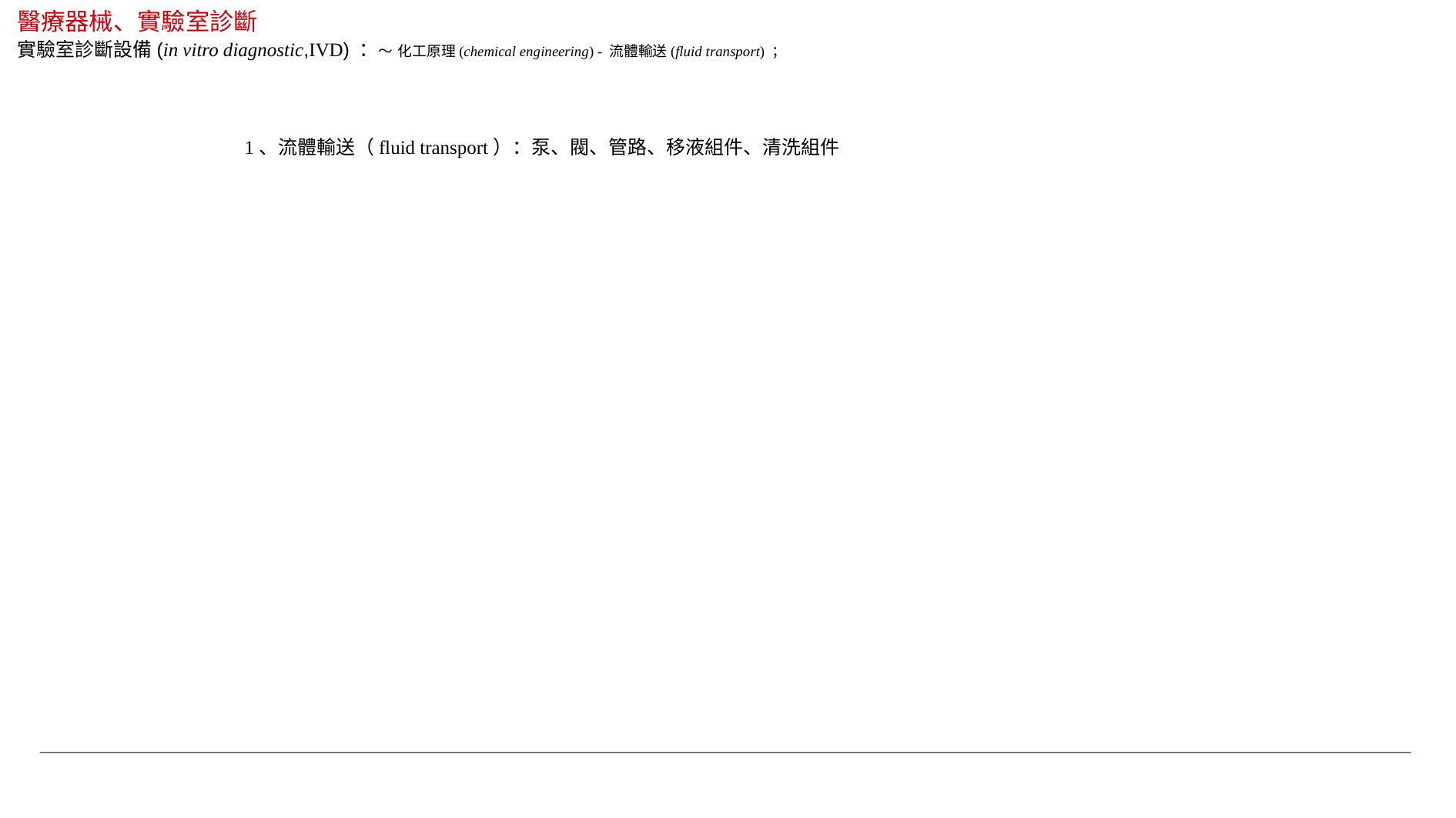

醫療器械、實驗室診斷
實驗室診斷設備(in vitro diagnostic,IVD) ：～ 化工原理(chemical engineering) - 流體輸送(fluid transport) ；
1、流體輸送（fluid transport）：泵、閥、管路、移液組件、清洗組件